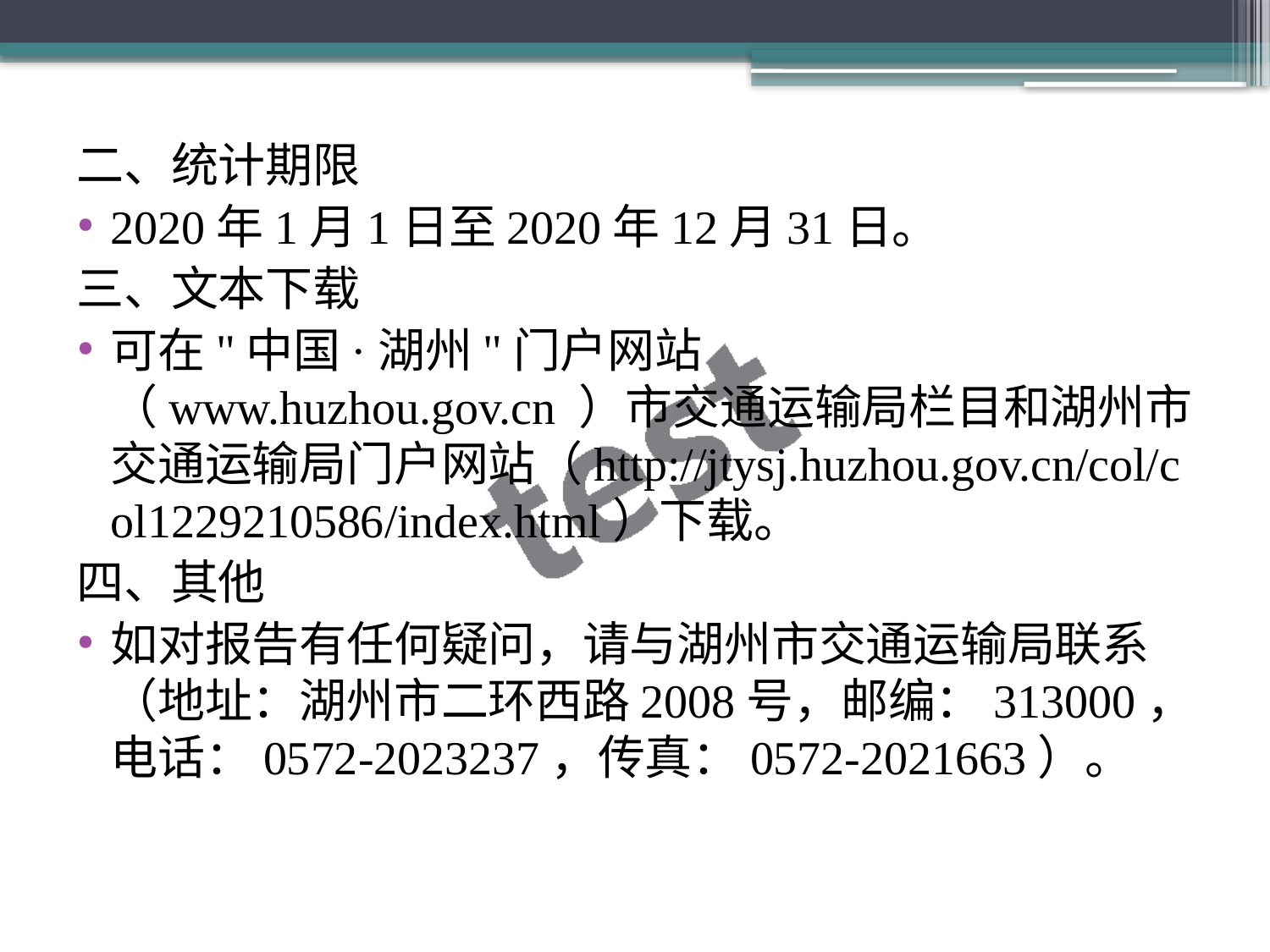

二、统计期限
2020年1月1日至2020年12月31日。
三、文本下载
可在"中国·湖州"门户网站（www.huzhou.gov.cn ）市交通运输局栏目和湖州市交通运输局门户网站（http://jtysj.huzhou.gov.cn/col/col1229210586/index.html）下载。
四、其他
如对报告有任何疑问，请与湖州市交通运输局联系（地址：湖州市二环西路2008号，邮编：313000，电话：0572-2023237，传真：0572-2021663）。